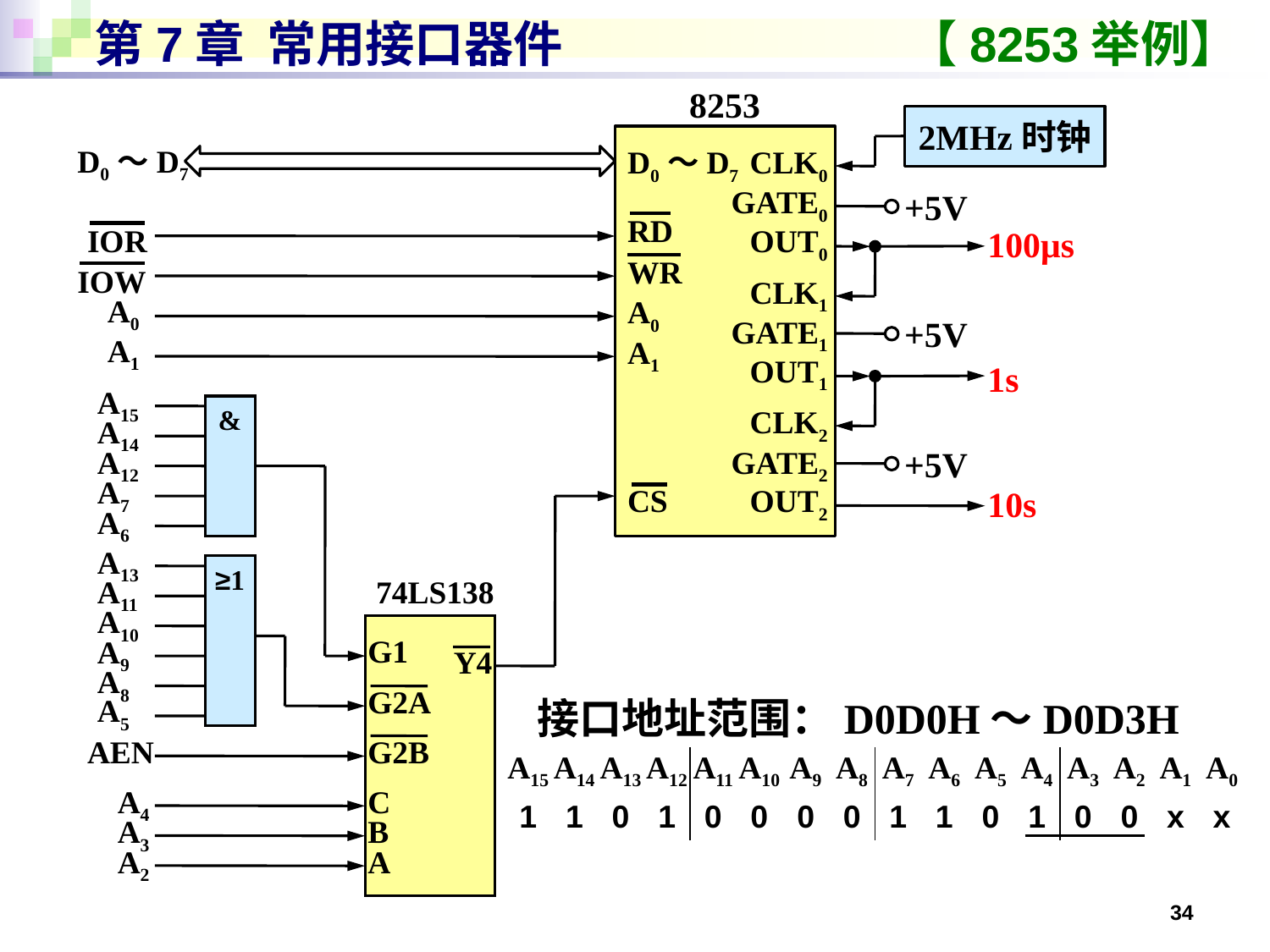

# 第7章  常用接口器件
【8253举例】
8253
2MHz时钟

D0～D7
D0～D7
CLK0

GATE0
+5V

RD
IOR
OUT0
100μs

WR
IOW
CLK1
A0
A0
GATE1
+5V

A1
A1
OUT1
1s

A15
&
CLK2
A14

A12

GATE2
+5V

A7

CS
OUT2
10s
A6

A13
≥1
A11

74LS138
A10

G1
A9

Y4

A8

G2A
A5

接口地址范围：D0D0H～D0D3H

G2B
AEN

| A15 | A14 | A13 | A12 | A11 | A10 | A9 | A8 | A7 | A6 | A5 | A4 | A3 | A2 | A1 | A0 |
| --- | --- | --- | --- | --- | --- | --- | --- | --- | --- | --- | --- | --- | --- | --- | --- |
| 1 | 1 | 0 | 1 | 0 | 0 | 0 | 0 | 1 | 1 | 0 | 1 | 0 | 0 | x | x |
A4
C
A3
B
A2
A
34